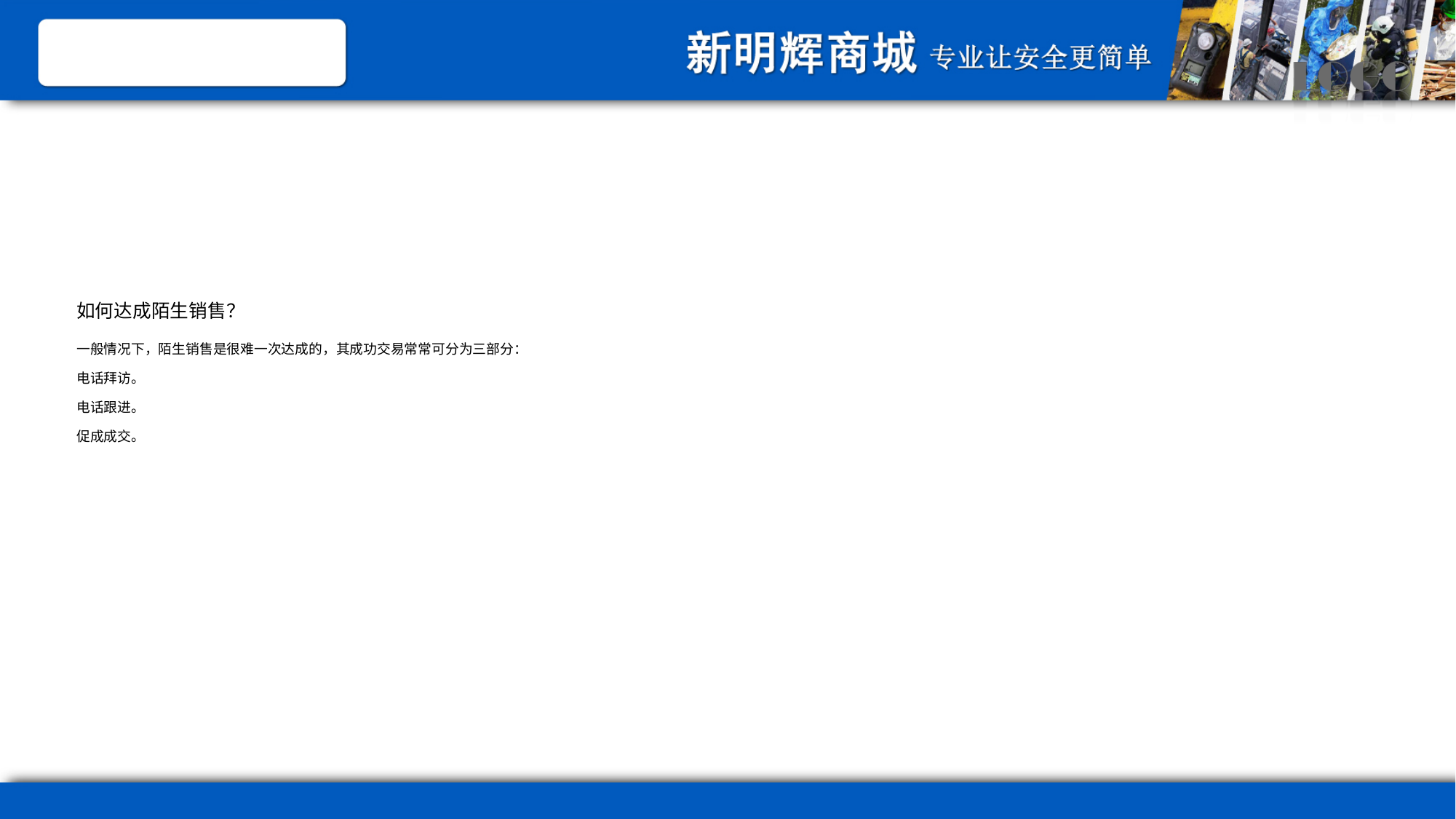

行业e
# 如何达成陌生销售？ 一般情况下，陌生销售是很难一次达成的，其成功交易常常可分为三部分： 电话拜访。 电话跟进。 促成成交。